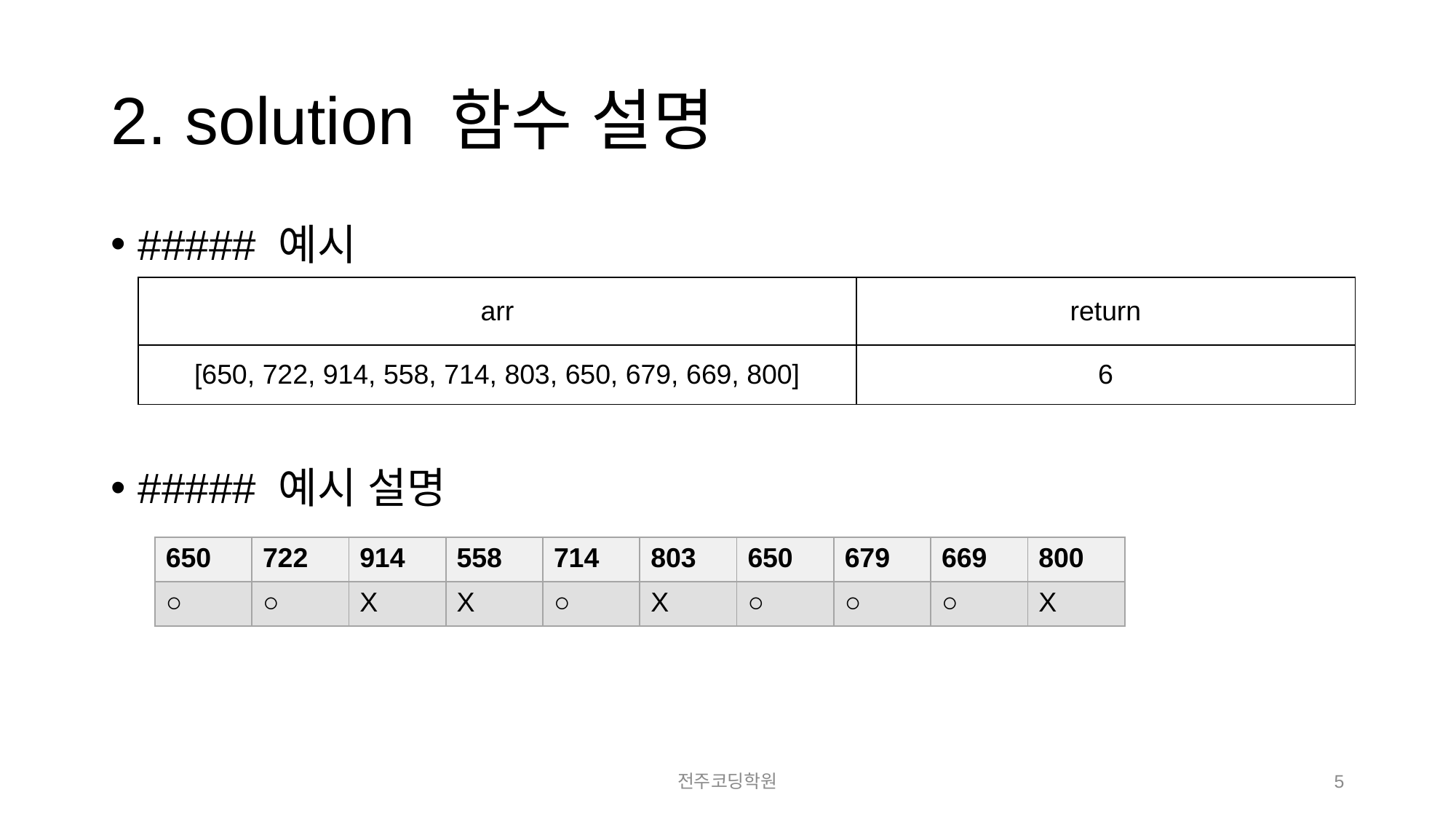

# 2. solution 함수 설명
##### 예시

##### 예시 설명
| arr | return |
| --- | --- |
| [650, 722, 914, 558, 714, 803, 650, 679, 669, 800] | 6 |
| 650 | 722 | 914 | 558 | 714 | 803 | 650 | 679 | 669 | 800 |
| --- | --- | --- | --- | --- | --- | --- | --- | --- | --- |
| ○ | ○ | X | X | ○ | X | ○ | ○ | ○ | X |
전주코딩학원
5